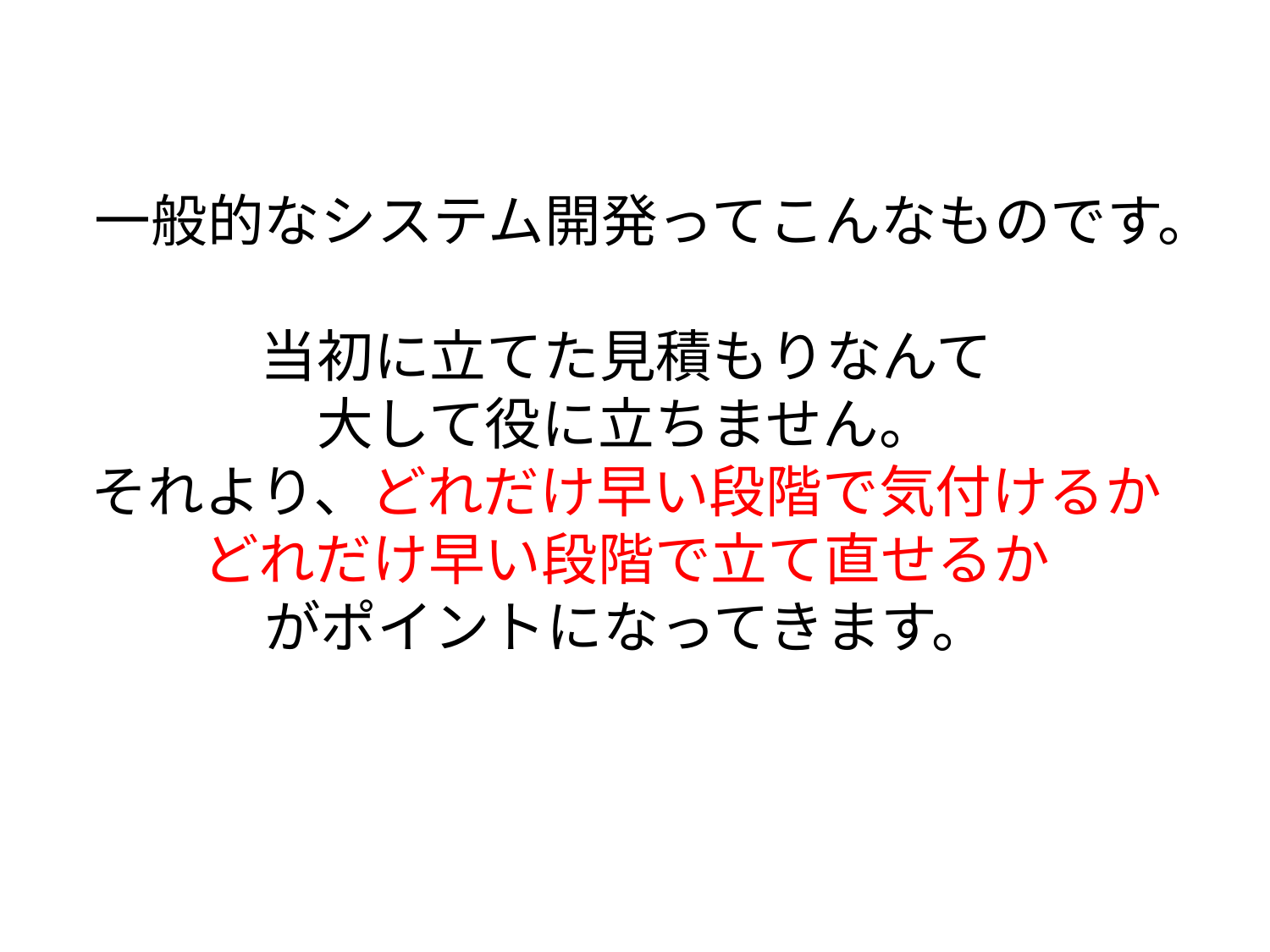

# 一般的なシステム開発ってこんなものです。 当初に立てた見積もりなんて 大して役に立ちません。 それより、どれだけ早い段階で気付けるか どれだけ早い段階で立て直せるか がポイントになってきます。